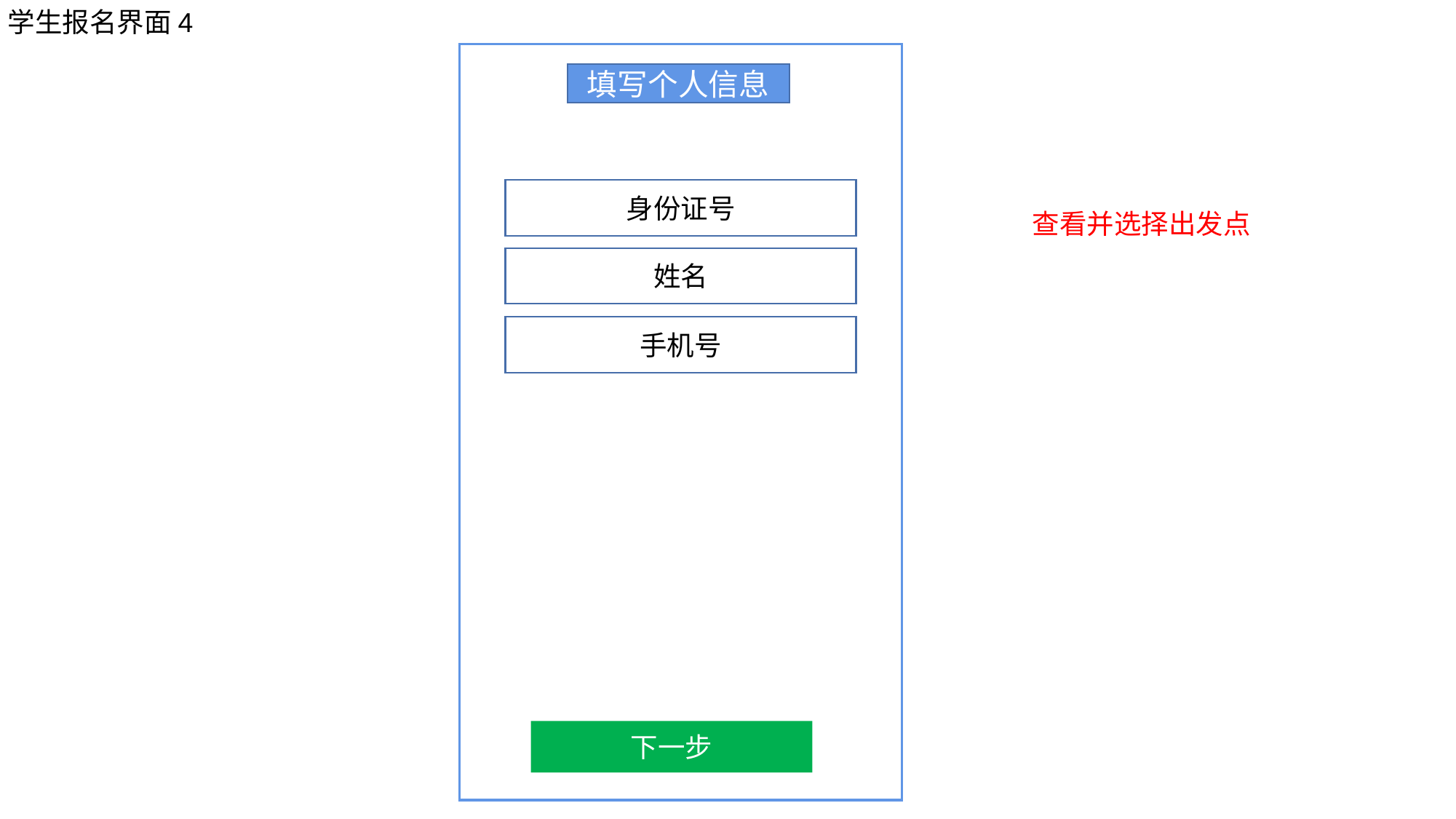

学生报名界面4

填写个人信息
身份证号
查看并选择出发点
姓名
手机号
下一步